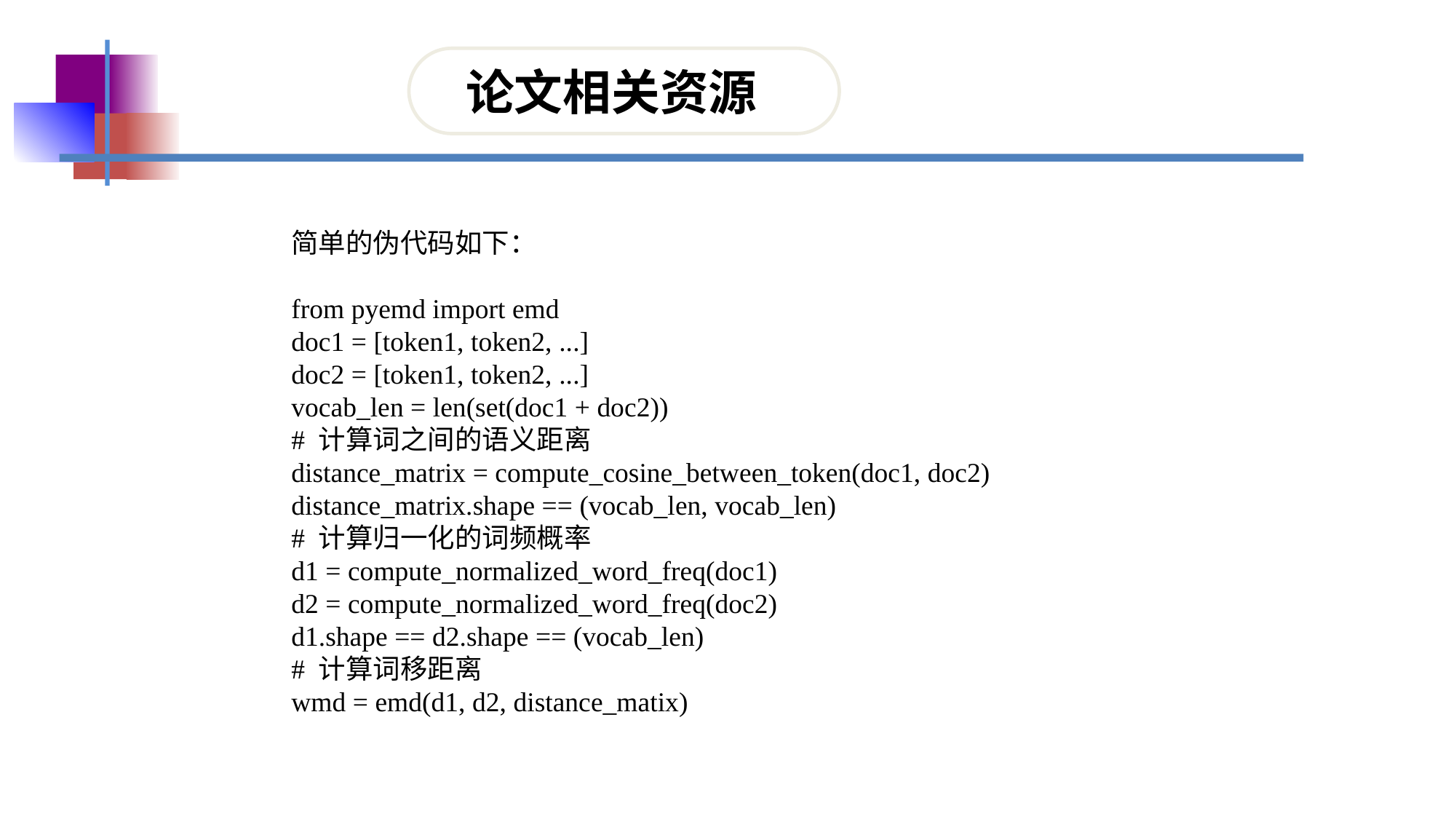

论文相关资源
简单的伪代码如下：

from pyemd import emd
doc1 = [token1, token2, ...]
doc2 = [token1, token2, ...]
vocab_len = len(set(doc1 + doc2))
# 计算词之间的语义距离
distance_matrix = compute_cosine_between_token(doc1, doc2)
distance_matrix.shape == (vocab_len, vocab_len)
# 计算归一化的词频概率
d1 = compute_normalized_word_freq(doc1)
d2 = compute_normalized_word_freq(doc2)
d1.shape == d2.shape == (vocab_len)
# 计算词移距离
wmd = emd(d1, d2, distance_matix)